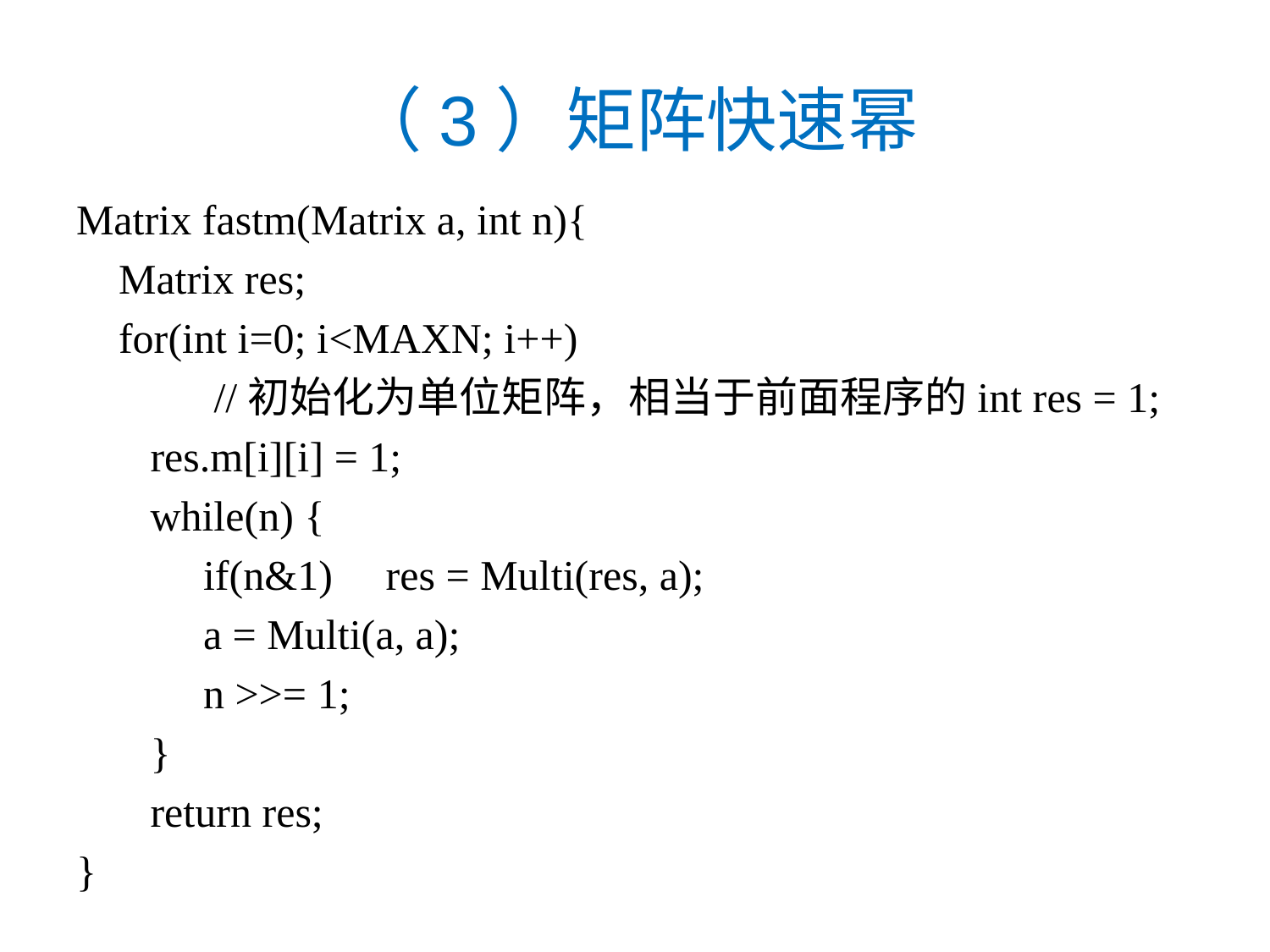

# （3）矩阵快速幂
Matrix fastm(Matrix a, int n){
    Matrix res;
    for(int i=0; i<MAXN; i++)
             //初始化为单位矩阵，相当于前面程序的int res = 1;
       res.m[i][i] = 1;
       while(n) {
            if(n&1)     res = Multi(res, a);
            a = Multi(a, a);
            n >>= 1;
       }
       return res;
}